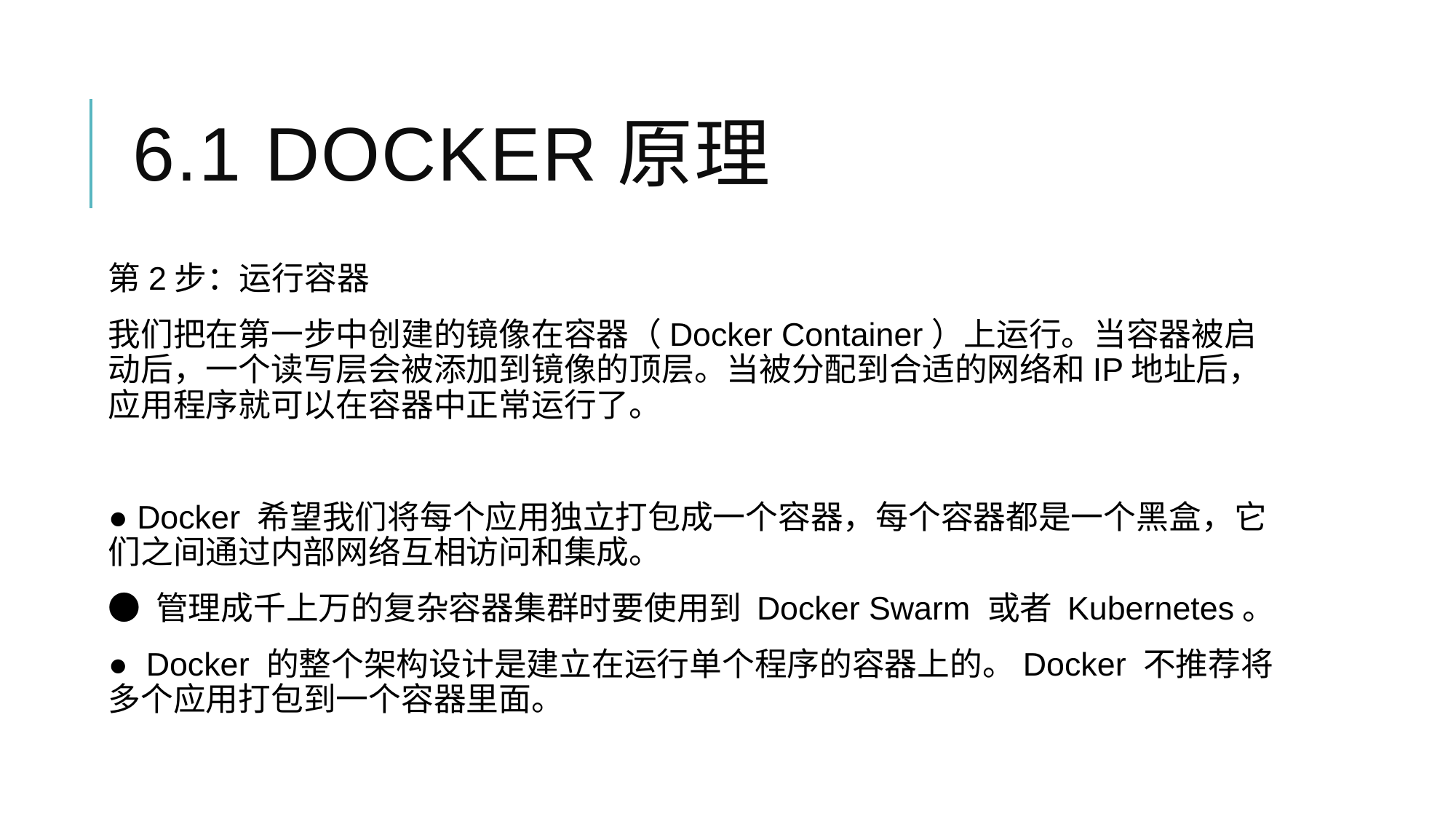

# 6.1 Docker原理
第2步：运行容器
我们把在第一步中创建的镜像在容器（Docker Container）上运行。当容器被启动后，一个读写层会被添加到镜像的顶层。当被分配到合适的网络和IP地址后，应用程序就可以在容器中正常运行了。

● Docker 希望我们将每个应用独立打包成一个容器，每个容器都是一个黑盒，它们之间通过内部网络互相访问和集成。
● 管理成千上万的复杂容器集群时要使用到 Docker Swarm 或者 Kubernetes。
●  Docker 的整个架构设计是建立在运行单个程序的容器上的。Docker 不推荐将多个应用打包到一个容器里面。